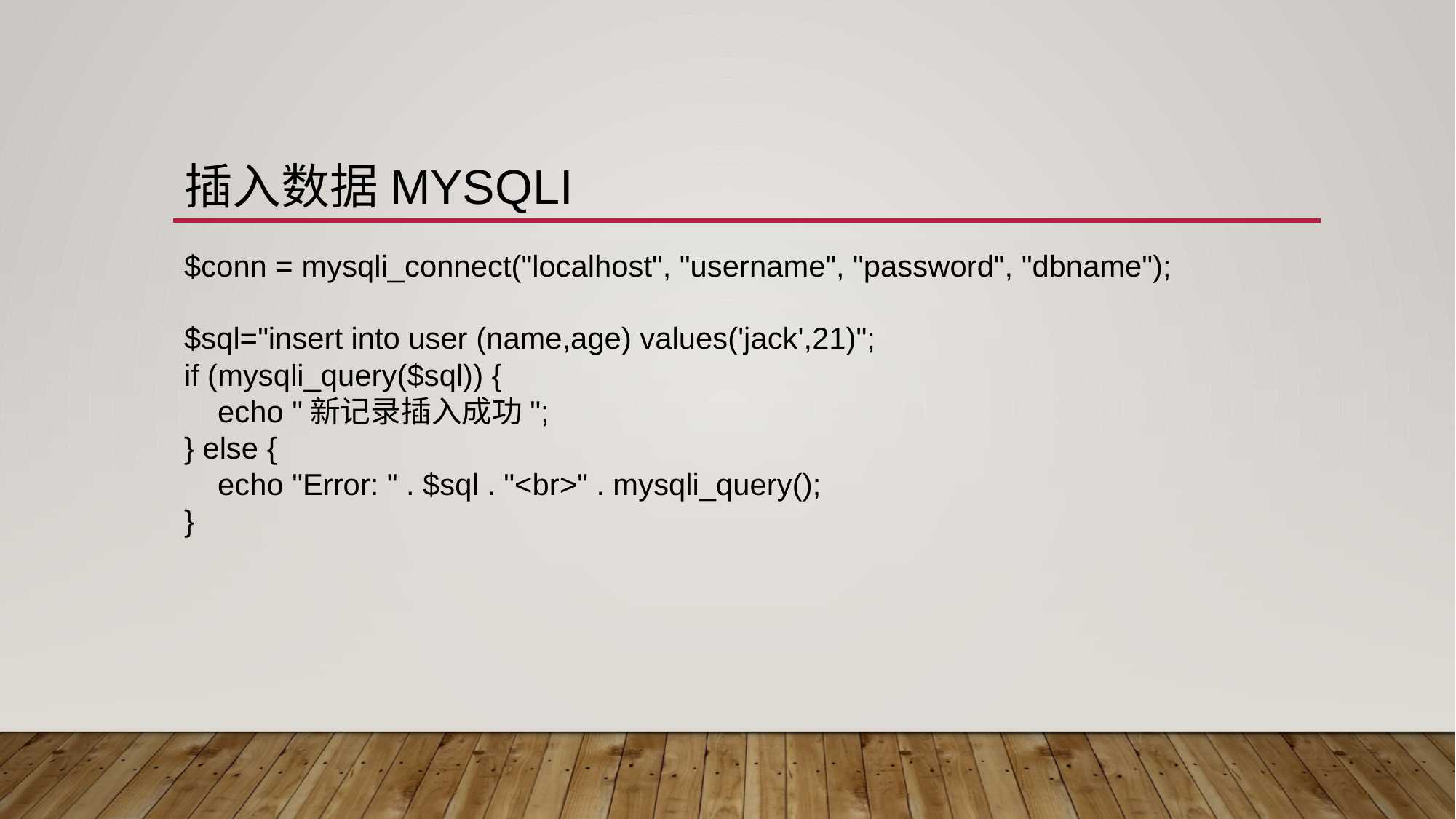

# 插入数据mysqli
$conn = mysqli_connect("localhost", "username", "password", "dbname");

$sql="insert into user (name,age) values('jack',21)";
if (mysqli_query($sql)) {
    echo "新记录插入成功";
} else {
    echo "Error: " . $sql . "<br>" . mysqli_query();
}